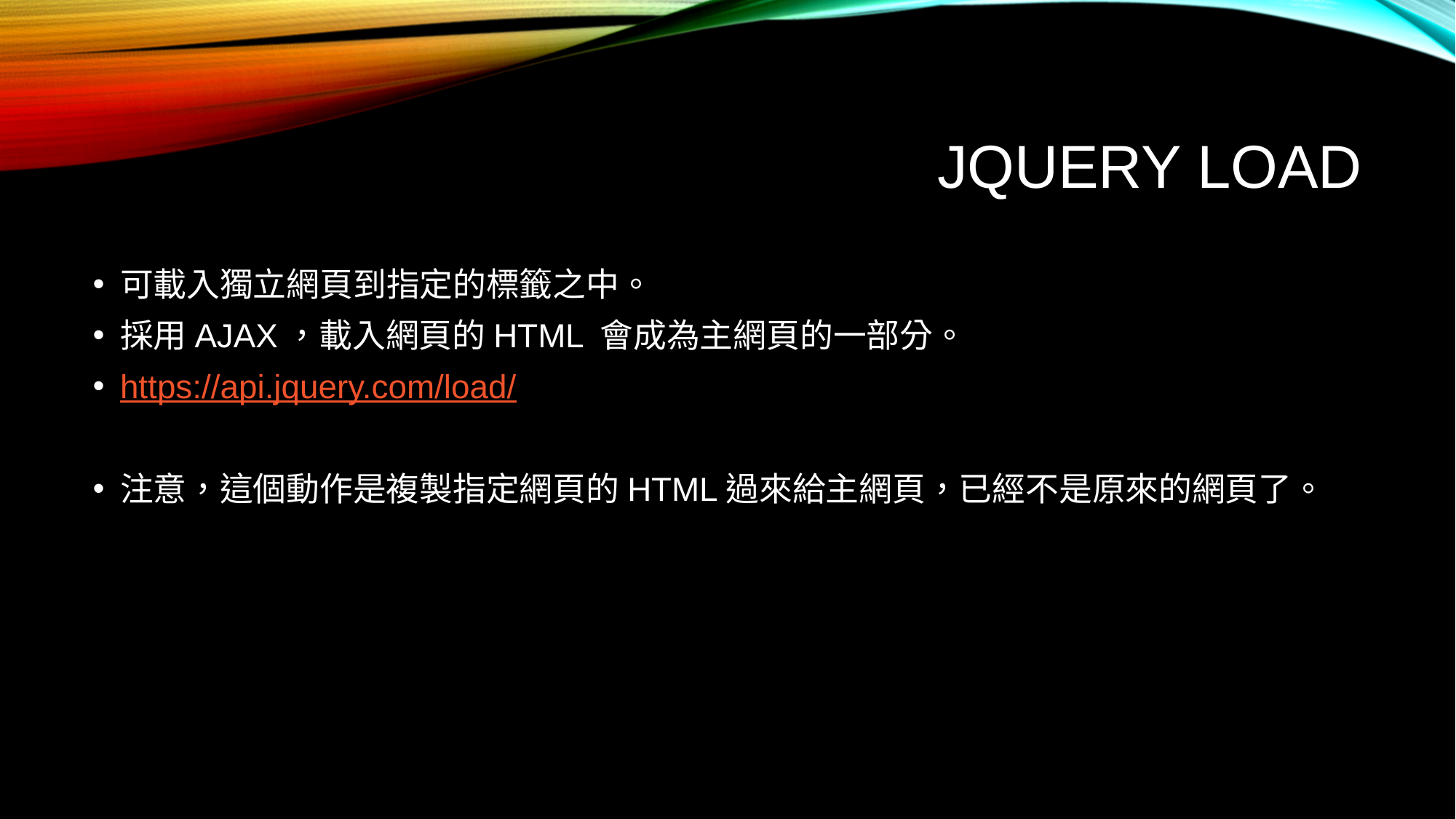

# Jquery Load
可載入獨立網頁到指定的標籤之中。
採用AJAX，載入網頁的HTML 會成為主網頁的一部分。
https://api.jquery.com/load/

注意，這個動作是複製指定網頁的HTML過來給主網頁，已經不是原來的網頁了。